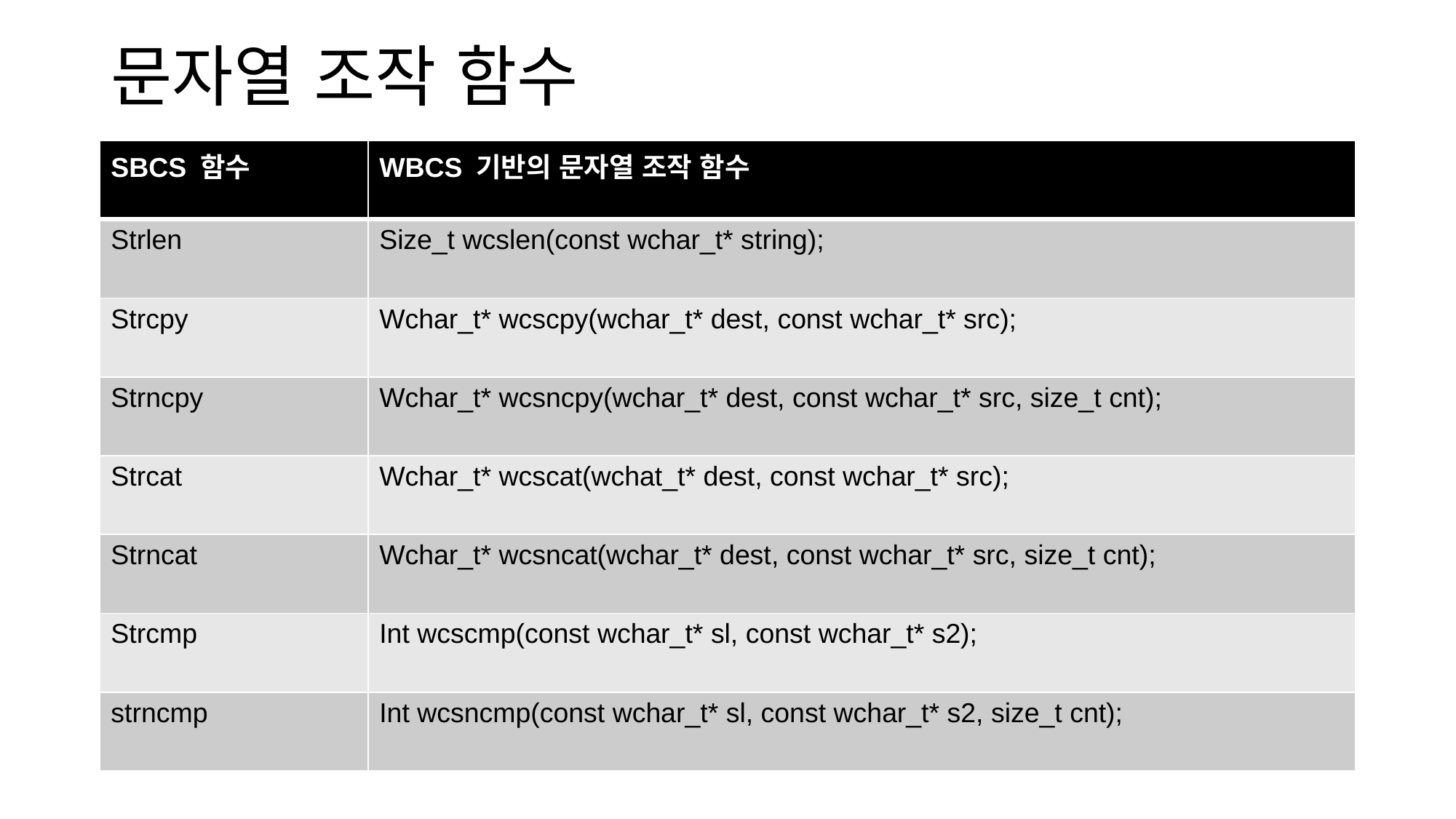

# 문자열 조작 함수
| SBCS 함수 | WBCS 기반의 문자열 조작 함수 |
| --- | --- |
| Strlen | Size\_t wcslen(const wchar\_t\* string); |
| Strcpy | Wchar\_t\* wcscpy(wchar\_t\* dest, const wchar\_t\* src); |
| Strncpy | Wchar\_t\* wcsncpy(wchar\_t\* dest, const wchar\_t\* src, size\_t cnt); |
| Strcat | Wchar\_t\* wcscat(wchat\_t\* dest, const wchar\_t\* src); |
| Strncat | Wchar\_t\* wcsncat(wchar\_t\* dest, const wchar\_t\* src, size\_t cnt); |
| Strcmp | Int wcscmp(const wchar\_t\* sl, const wchar\_t\* s2); |
| strncmp | Int wcsncmp(const wchar\_t\* sl, const wchar\_t\* s2, size\_t cnt); |